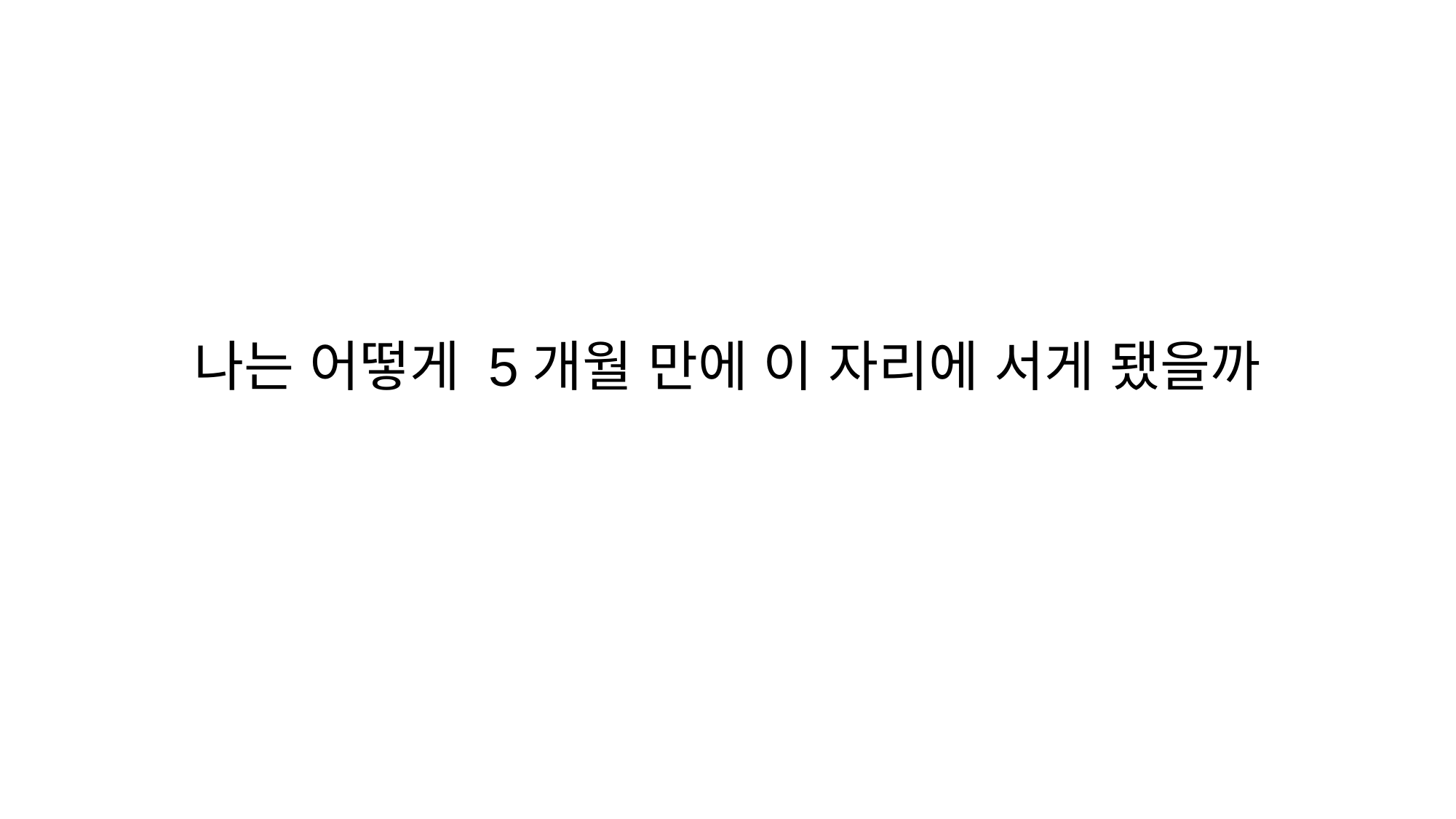

나는 어떻게 5개월 만에 이 자리에 서게 됐을까